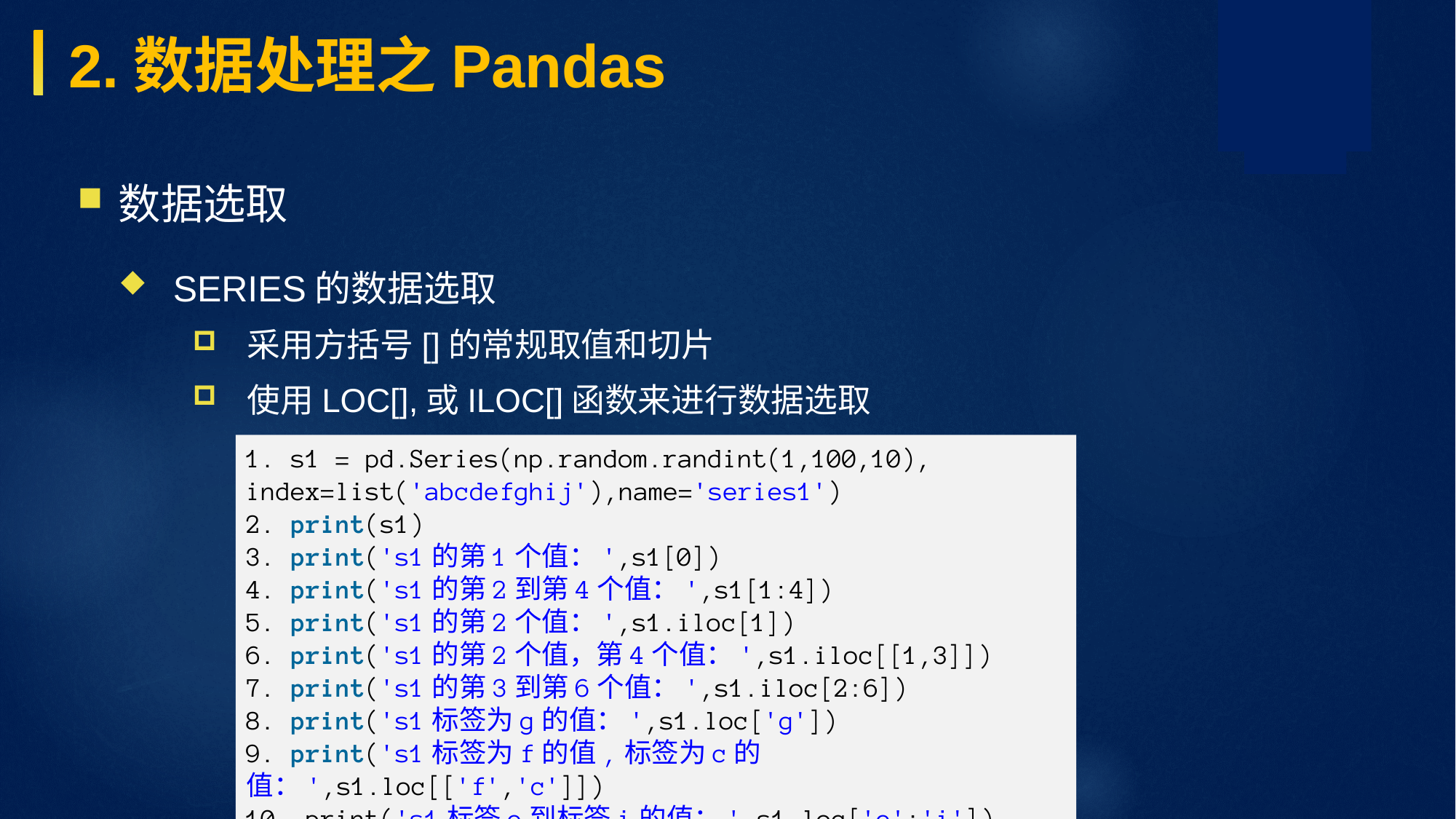

2.数据处理之Pandas
数据选取
Series的数据选取
采用方括号[]的常规取值和切片
使用loc[],或iloc[]函数来进行数据选取

1. s1 = pd.Series(np.random.randint(1,100,10), index=list('abcdefghij'),name='series1')    2. print(s1)    3. print('s1的第1个值：',s1[0])    4. print('s1的第2到第4个值：',s1[1:4])    5. print('s1的第2个值：',s1.iloc[1])    6. print('s1的第2个值，第4个值：',s1.iloc[[1,3]])    7. print('s1的第3到第6个值：',s1.iloc[2:6])    8. print('s1标签为g的值：',s1.loc['g'])    9. print('s1标签为f的值,标签为c的值：',s1.loc[['f','c']])    10. print('s1标签e到标签i的值：',s1.loc['e':'i'])